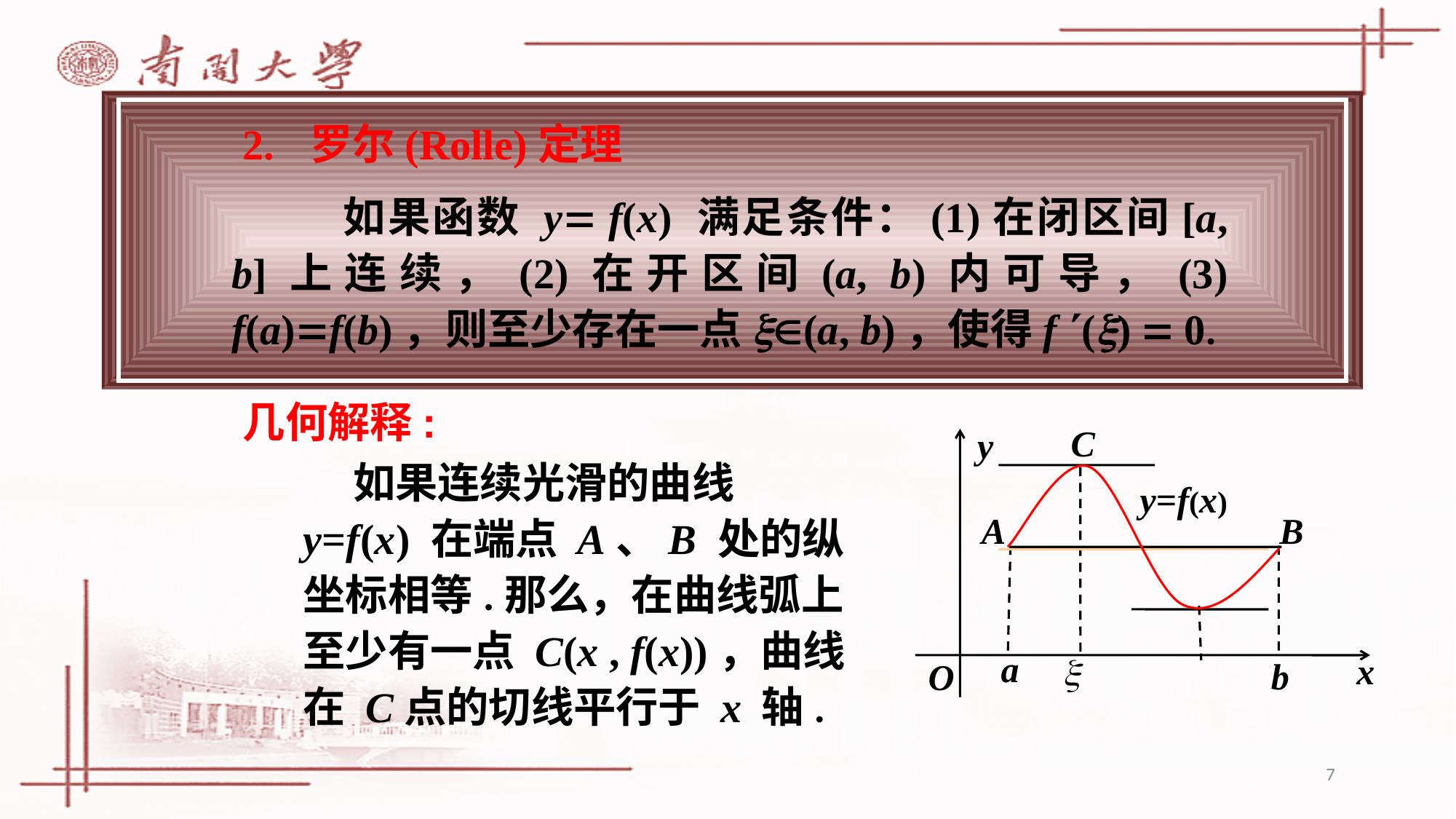

# 2. 罗尔(Rolle)定理
	如果函数 y= f(x) 满足条件：(1)在闭区间[a, b]上连续，(2)在开区间(a, b)内可导，(3) f(a)=f(b)，则至少存在一点ξ∈(a, b)，使得f ′(ξ) = 0.
几何解释:
C

ξ
 y

O

x
     如果连续光滑的曲线 y=f(x) 在端点 A、B 处的纵坐标相等.那么，在曲线弧上至少有一点 C(x , f(x))，曲线在 C点的切线平行于 x 轴.

y=f(x)
A
B

b

a

7